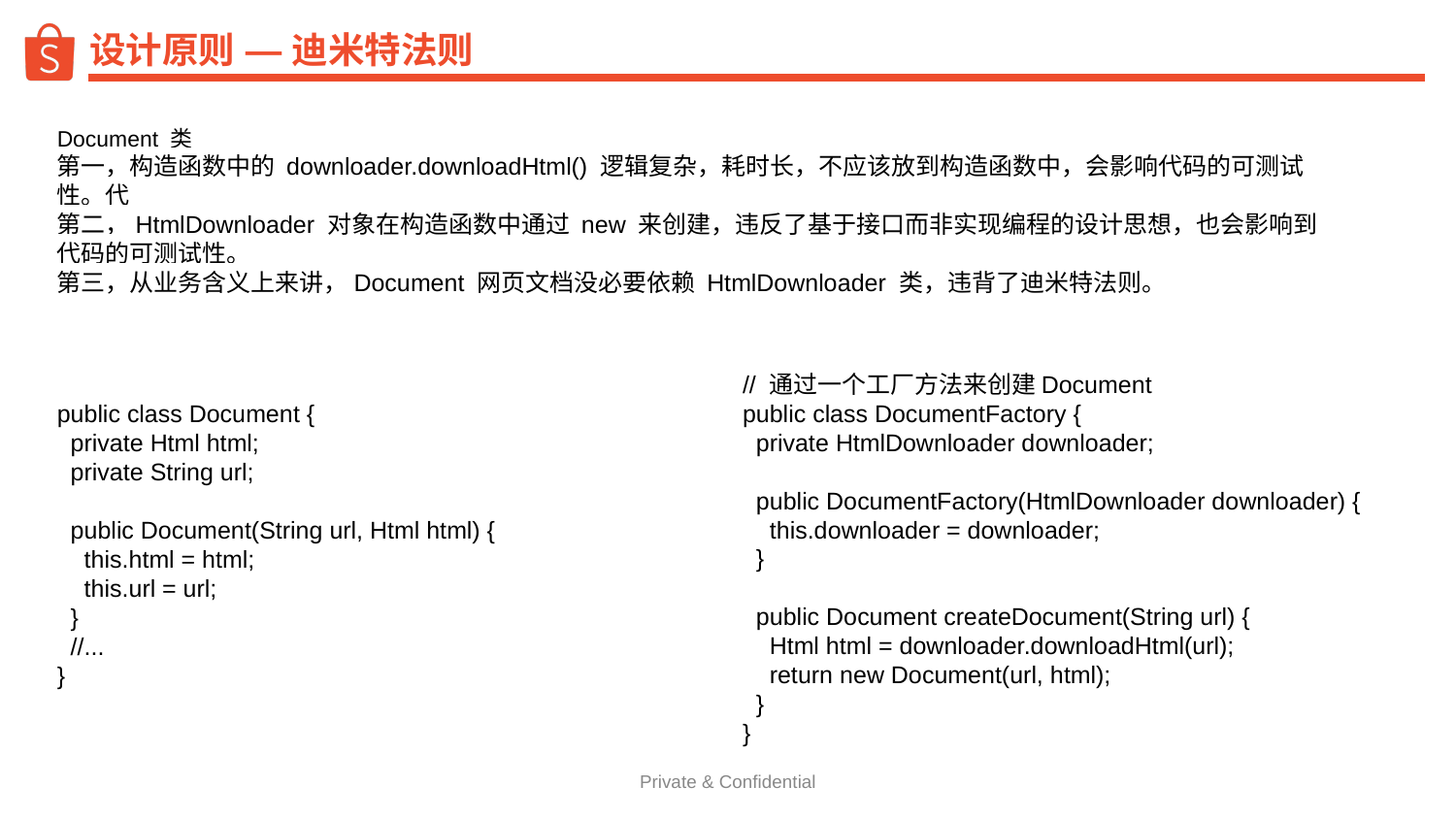

# 设计原则 — 迪米特法则
Document 类
第一，构造函数中的 downloader.downloadHtml() 逻辑复杂，耗时长，不应该放到构造函数中，会影响代码的可测试性。代
第二，HtmlDownloader 对象在构造函数中通过 new 来创建，违反了基于接口而非实现编程的设计思想，也会影响到代码的可测试性。
第三，从业务含义上来讲，Document 网页文档没必要依赖 HtmlDownloader 类，违背了迪米特法则。
// 通过一个工厂方法来创建Document
public class DocumentFactory {
  private HtmlDownloader downloader;

  public DocumentFactory(HtmlDownloader downloader) {
    this.downloader = downloader;
  }

  public Document createDocument(String url) {
    Html html = downloader.downloadHtml(url);
    return new Document(url, html);
  }
}
public class Document {
  private Html html;
  private String url;

  public Document(String url, Html html) {
    this.html = html;
    this.url = url;
  }
  //...
}